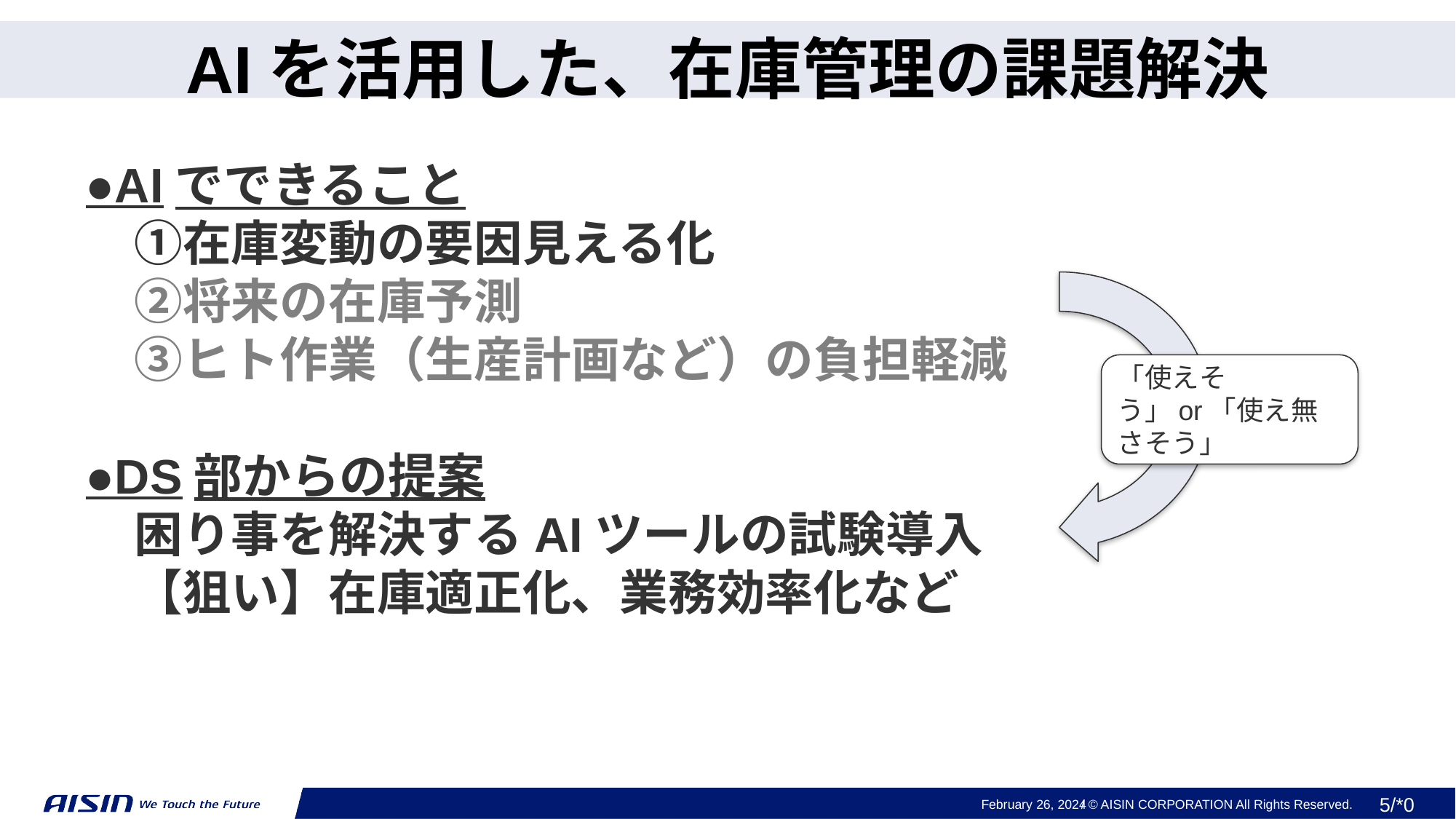

AIを活用した、在庫管理の課題解決
●AIでできること
　①在庫変動の要因見える化
　➁将来の在庫予測
　➂ヒト作業（生産計画など）の負担軽減

●DS部からの提案
　困り事を解決するAIツールの試験導入
　【狙い】在庫適正化、業務効率化など

「使えそう」or「使え無さそう」
February 26, 2024